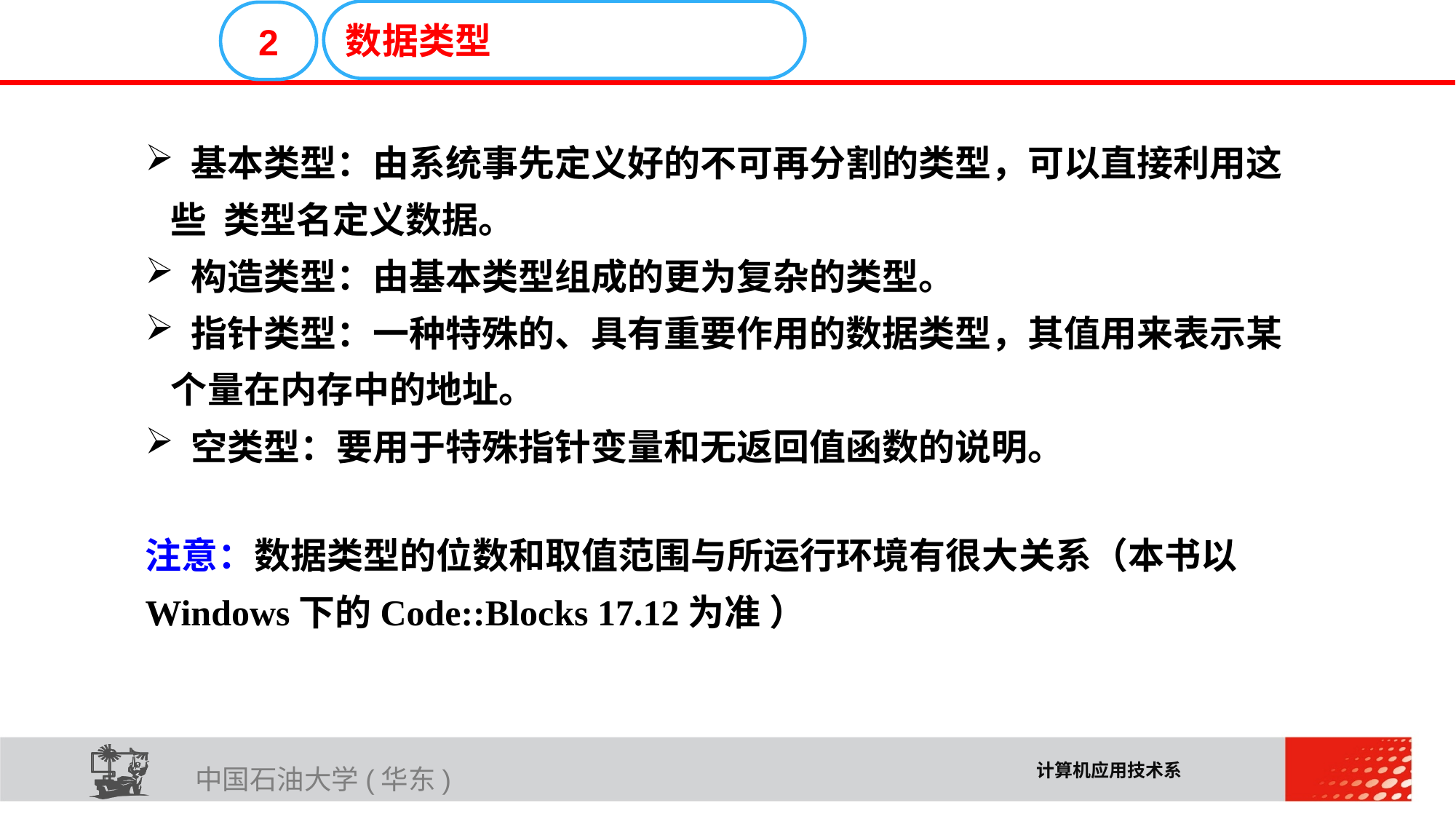

E6636B02012BD195C019CE06C16E30F4C33D02E32711A616D0819A1A3DEC08F98FFCE503BC41BA966B45D6F0472B73A72FC0F2BE2AA537FE6A04217657FCC2FDBF2DB6715F2B3FB871C24A61410
数据类型
2
 基本类型：由系统事先定义好的不可再分割的类型，可以直接利用这些  类型名定义数据。
 构造类型：由基本类型组成的更为复杂的类型。
 指针类型：一种特殊的、具有重要作用的数据类型，其值用来表示某个量在内存中的地址。
 空类型：要用于特殊指针变量和无返回值函数的说明。
注意：数据类型的位数和取值范围与所运行环境有很大关系（本书以Windows下的Code::Blocks 17.12为准 ）
10